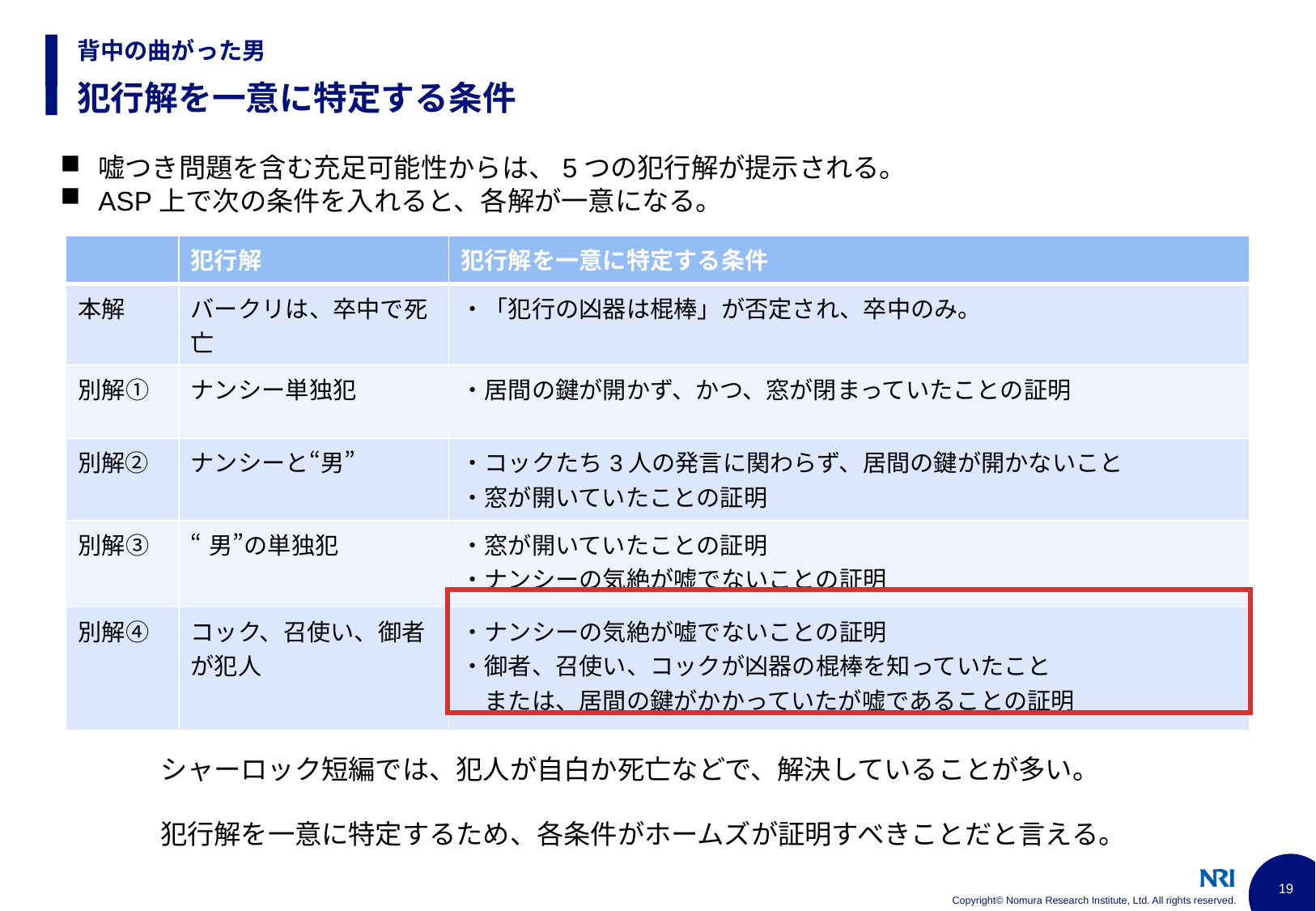

背中の曲がった男
# 犯行解を一意に特定する条件
嘘つき問題を含む充足可能性からは、5つの犯行解が提示される。
ASP上で次の条件を入れると、各解が一意になる。
|  | 犯行解 | 犯行解を一意に特定する条件 |
| --- | --- | --- |
| 本解 | バークリは、卒中で死亡 | ・「犯行の凶器は棍棒」が否定され、卒中のみ。 |
| 別解① | ナンシー単独犯 | ・居間の鍵が開かず、かつ、窓が閉まっていたことの証明 |
| 別解② | ナンシーと“男” | ・コックたち3人の発言に関わらず、居間の鍵が開かないこと ・窓が開いていたことの証明 |
| 別解③ | “男”の単独犯 | ・窓が開いていたことの証明 ・ナンシーの気絶が嘘でないことの証明 |
| 別解④ | コック、召使い、御者が犯人 | ・ナンシーの気絶が嘘でないことの証明 ・御者、召使い、コックが凶器の棍棒を知っていたこと 　または、居間の鍵がかかっていたが嘘であることの証明 |

シャーロック短編では、犯人が自白か死亡などで、解決していることが多い。

犯行解を一意に特定するため、各条件がホームズが証明すべきことだと言える。